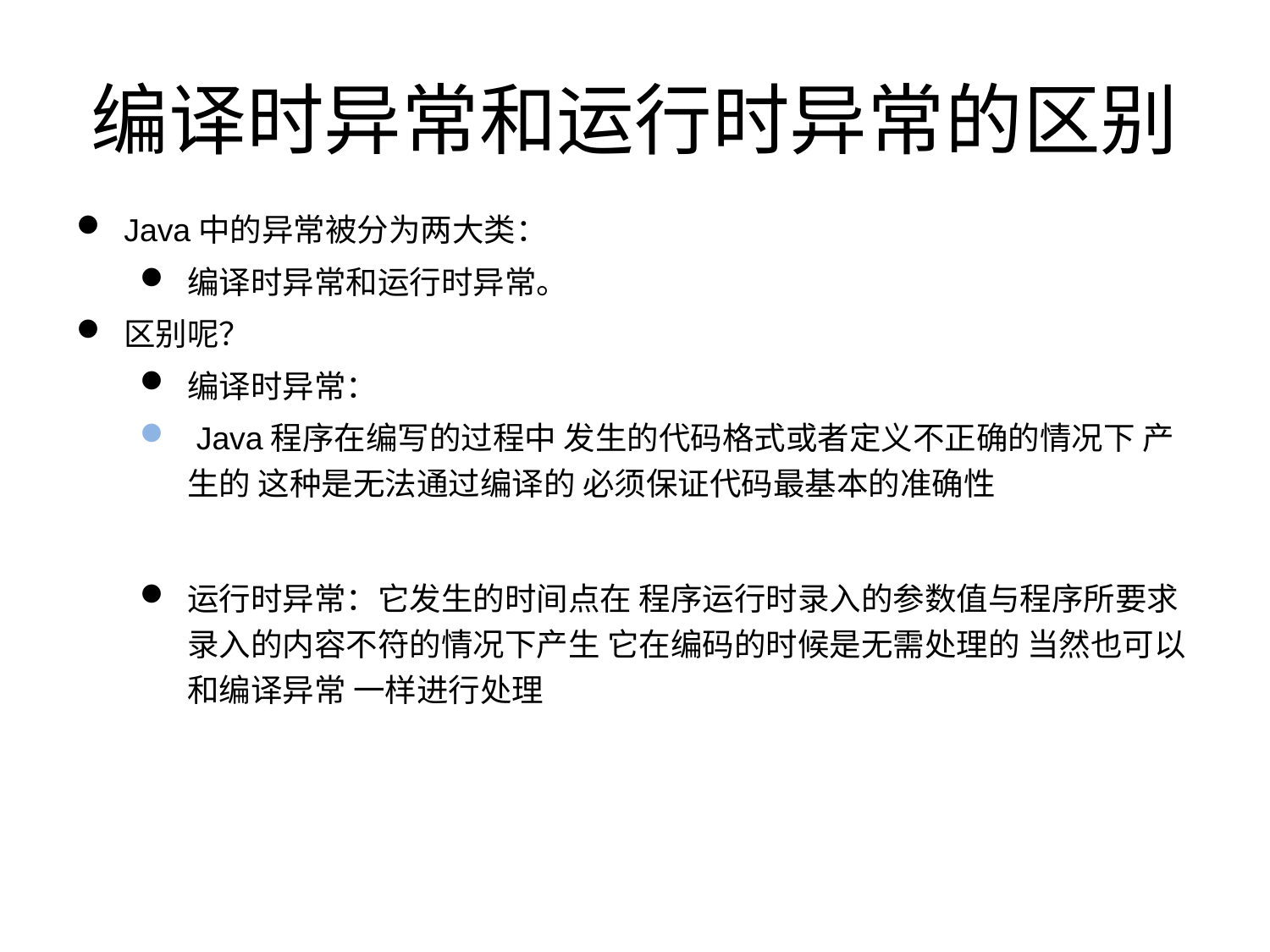

# 编译时异常和运行时异常的区别
Java中的异常被分为两大类：
编译时异常和运行时异常。
区别呢？
编译时异常：
 Java程序在编写的过程中 发生的代码格式或者定义不正确的情况下 产生的 这种是无法通过编译的 必须保证代码最基本的准确性

运行时异常：它发生的时间点在 程序运行时录入的参数值与程序所要求录入的内容不符的情况下产生 它在编码的时候是无需处理的 当然也可以和编译异常 一样进行处理